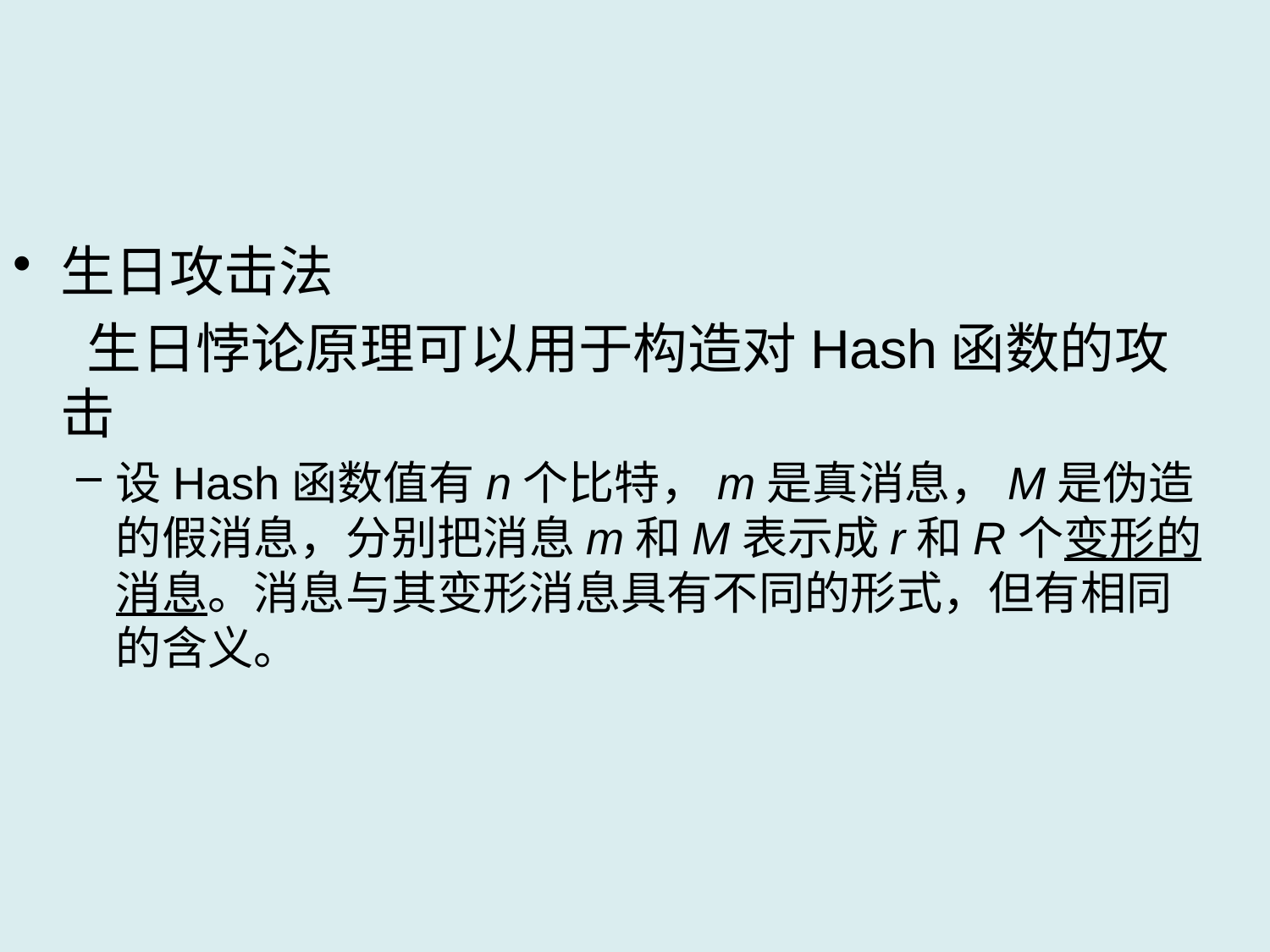

生日攻击法
     生日悖论原理可以用于构造对Hash函数的攻击
设Hash函数值有n个比特，m是真消息，M是伪造的假消息，分别把消息m和M表示成r和R个变形的消息。消息与其变形消息具有不同的形式，但有相同的含义。